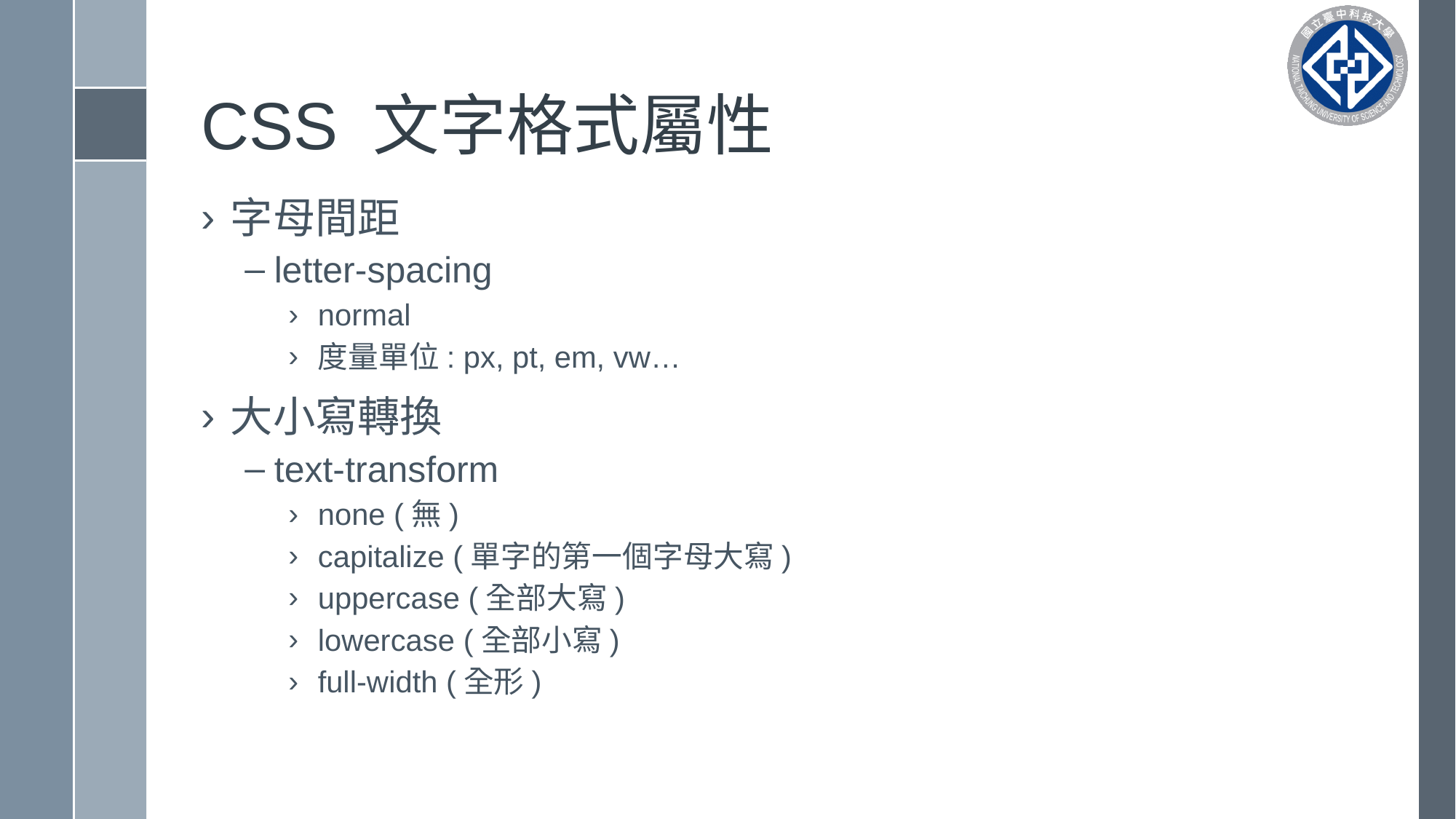

# CSS 文字格式屬性
字母間距
letter-spacing
normal
度量單位: px, pt, em, vw…
大小寫轉換
text-transform
none (無)
capitalize (單字的第一個字母大寫)
uppercase (全部大寫)
lowercase (全部小寫)
full-width (全形)